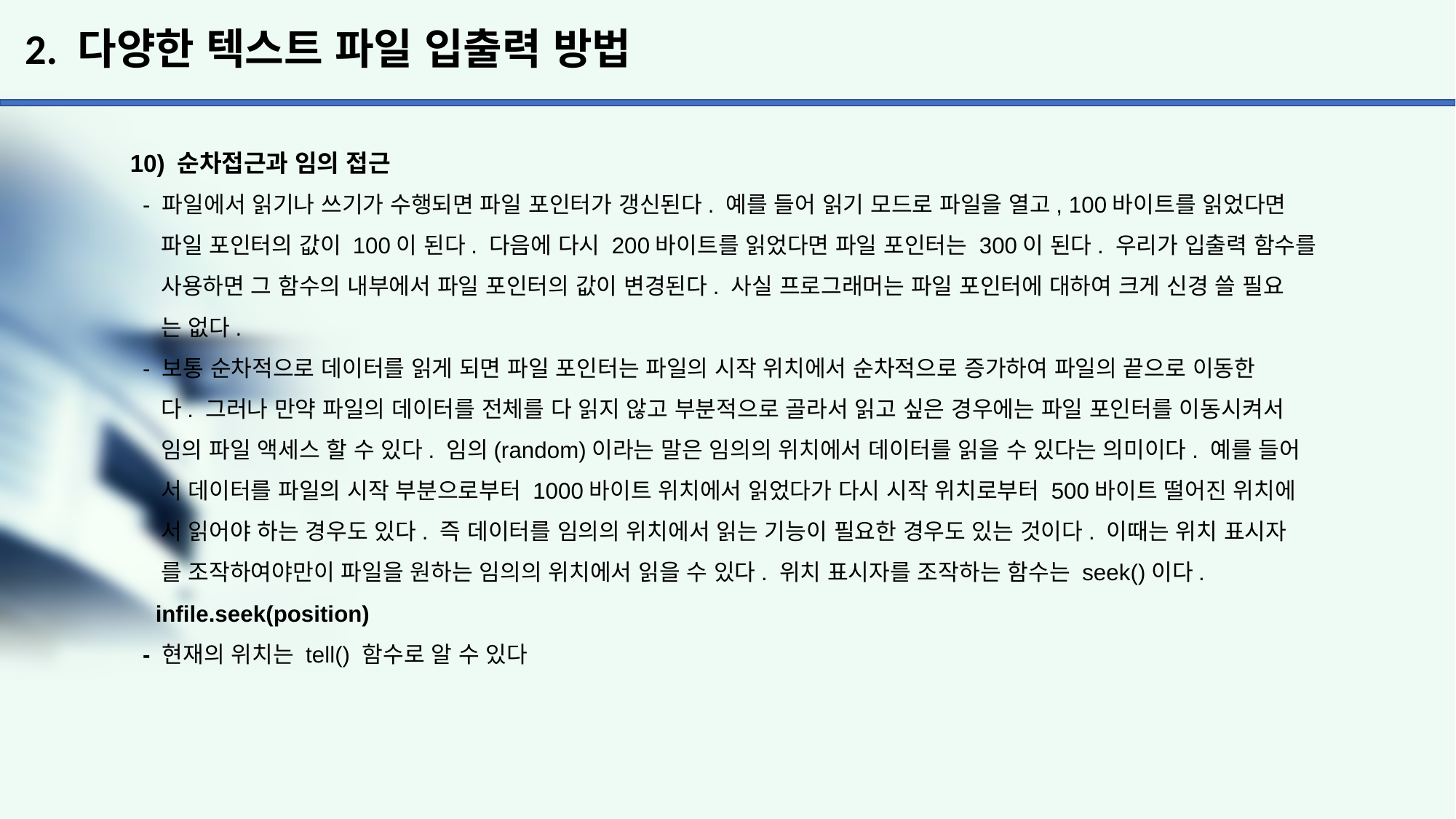

# 2. 다양한 텍스트 파일 입출력 방법
10) 순차접근과 임의 접근
  - 파일에서 읽기나 쓰기가 수행되면 파일 포인터가 갱신된다. 예를 들어 읽기 모드로 파일을 열고, 100바이트를 읽었다면
    파일 포인터의 값이 100이 된다. 다음에 다시 200바이트를 읽었다면 파일 포인터는 300이 된다. 우리가 입출력 함수를
    사용하면 그 함수의 내부에서 파일 포인터의 값이 변경된다. 사실 프로그래머는 파일 포인터에 대하여 크게 신경 쓸 필요
    는 없다.
  - 보통 순차적으로 데이터를 읽게 되면 파일 포인터는 파일의 시작 위치에서 순차적으로 증가하여 파일의 끝으로 이동한
    다. 그러나 만약 파일의 데이터를 전체를 다 읽지 않고 부분적으로 골라서 읽고 싶은 경우에는 파일 포인터를 이동시켜서
    임의 파일 액세스 할 수 있다. 임의(random)이라는 말은 임의의 위치에서 데이터를 읽을 수 있다는 의미이다. 예를 들어
    서 데이터를 파일의 시작 부분으로부터 1000바이트 위치에서 읽었다가 다시 시작 위치로부터 500바이트 떨어진 위치에
    서 읽어야 하는 경우도 있다. 즉 데이터를 임의의 위치에서 읽는 기능이 필요한 경우도 있는 것이다. 이때는 위치 표시자
    를 조작하여야만이 파일을 원하는 임의의 위치에서 읽을 수 있다. 위치 표시자를 조작하는 함수는 seek()이다.
    infile.seek(position)
  - 현재의 위치는 tell() 함수로 알 수 있다